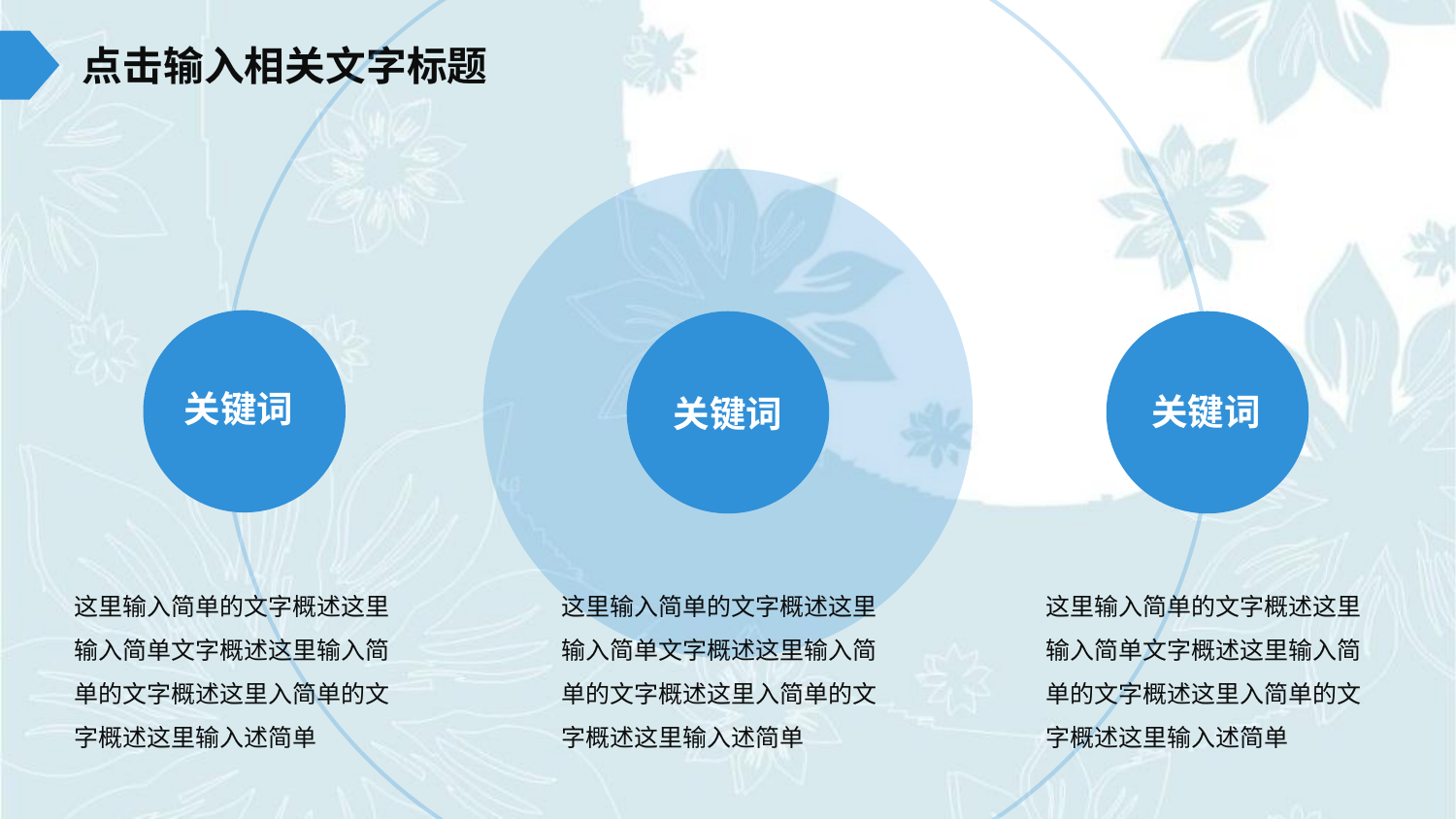

点击输入相关文字标题

关键词
关键词
关键词
这里输入简单的文字概述这里输入简单文字概述这里输入简单的文字概述这里入简单的文字概述这里输入述简单
这里输入简单的文字概述这里输入简单文字概述这里输入简单的文字概述这里入简单的文字概述这里输入述简单
这里输入简单的文字概述这里输入简单文字概述这里输入简单的文字概述这里入简单的文字概述这里输入述简单